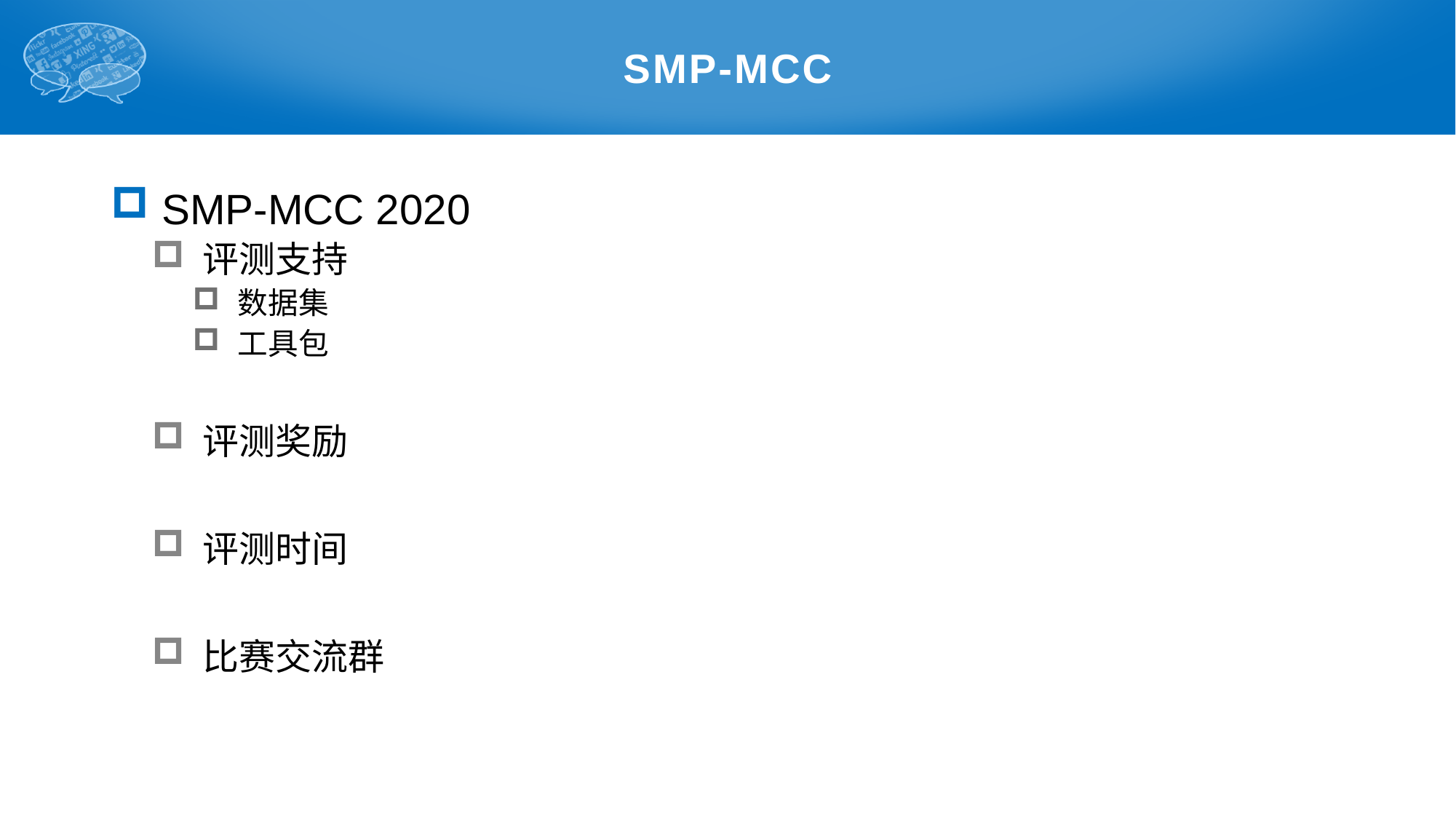

# SMP-MCC
 SMP-MCC 2020
 评测支持
 数据集
 工具包

 评测奖励

 评测时间

 比赛交流群